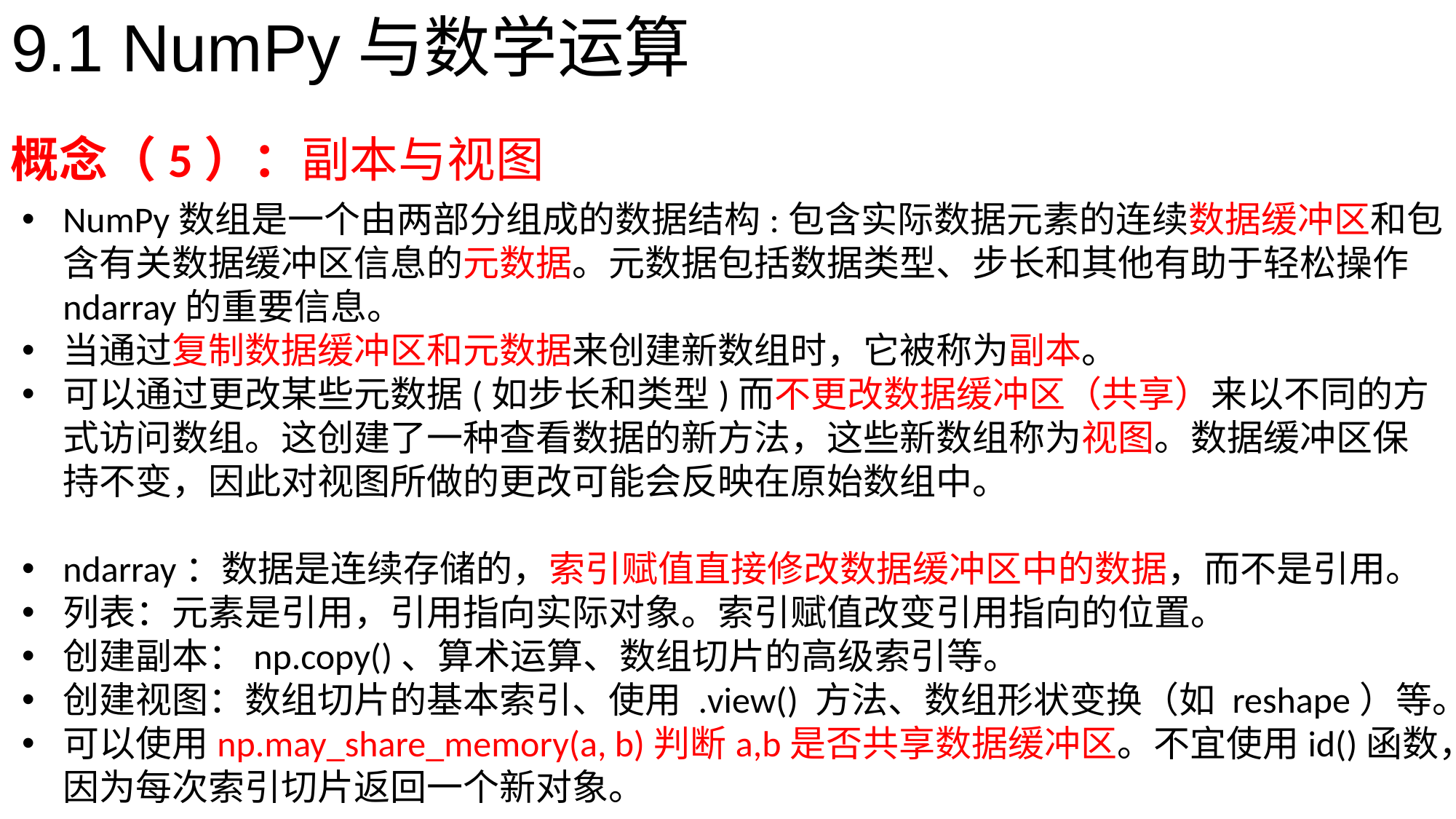

# 9.1 NumPy与数学运算
概念（5）：副本与视图
NumPy数组是一个由两部分组成的数据结构:包含实际数据元素的连续数据缓冲区和包含有关数据缓冲区信息的元数据。元数据包括数据类型、步长和其他有助于轻松操作ndarray的重要信息。
当通过复制数据缓冲区和元数据来创建新数组时，它被称为副本。
可以通过更改某些元数据(如步长和类型)而不更改数据缓冲区（共享）来以不同的方式访问数组。这创建了一种查看数据的新方法，这些新数组称为视图。数据缓冲区保持不变，因此对视图所做的更改可能会反映在原始数组中。

ndarray：数据是连续存储的，索引赋值直接修改数据缓冲区中的数据，而不是引用。
列表：元素是引用，引用指向实际对象。索引赋值改变引用指向的位置。
创建副本：np.copy()、算术运算、数组切片的高级索引等。
创建视图：数组切片的基本索引、使用 .view() 方法、数组形状变换（如 reshape）等。
可以使用np.may_share_memory(a, b)判断a,b是否共享数据缓冲区。不宜使用id()函数，因为每次索引切片返回一个新对象。